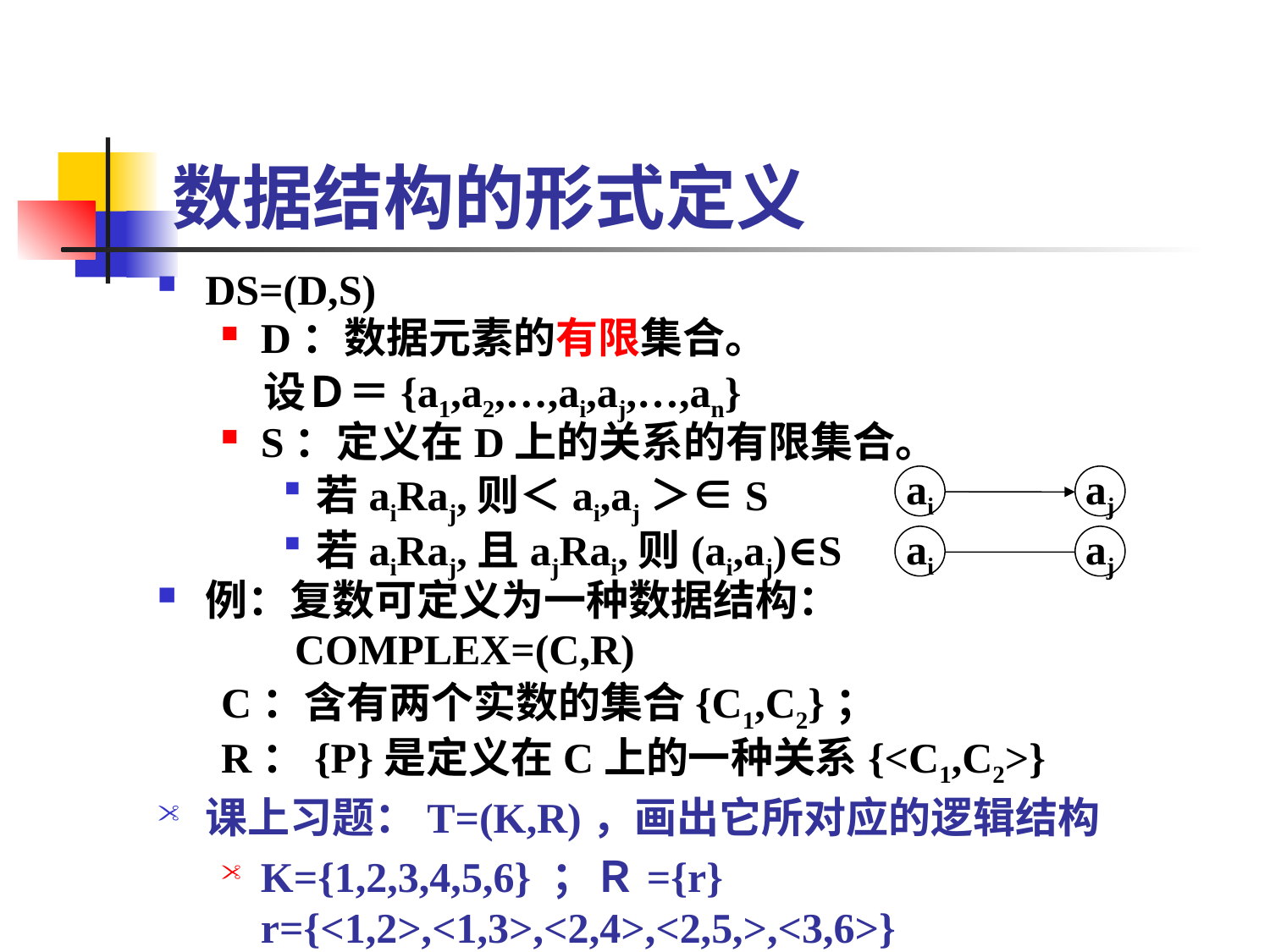

数据结构的形式定义
DS=(D,S)
D：数据元素的有限集合。
　设Ｄ＝{a1,a2,…,ai,aj,…,an}
S：定义在D上的关系的有限集合。
若aiRaj,则＜ai,aj＞∈S
若aiRaj,且ajRai,则(ai,aj)∈S
例：复数可定义为一种数据结构：
　　　COMPLEX=(C,R)
C：含有两个实数的集合{C1,C2}；
R：{P}是定义在C上的一种关系{<C1,C2>}
课上习题：T=(K,R)，画出它所对应的逻辑结构
K={1,2,3,4,5,6} ；Ｒ={r} r={<1,2>,<1,3>,<2,4>,<2,5,>,<3,6>}
ai
aj

ai
aj